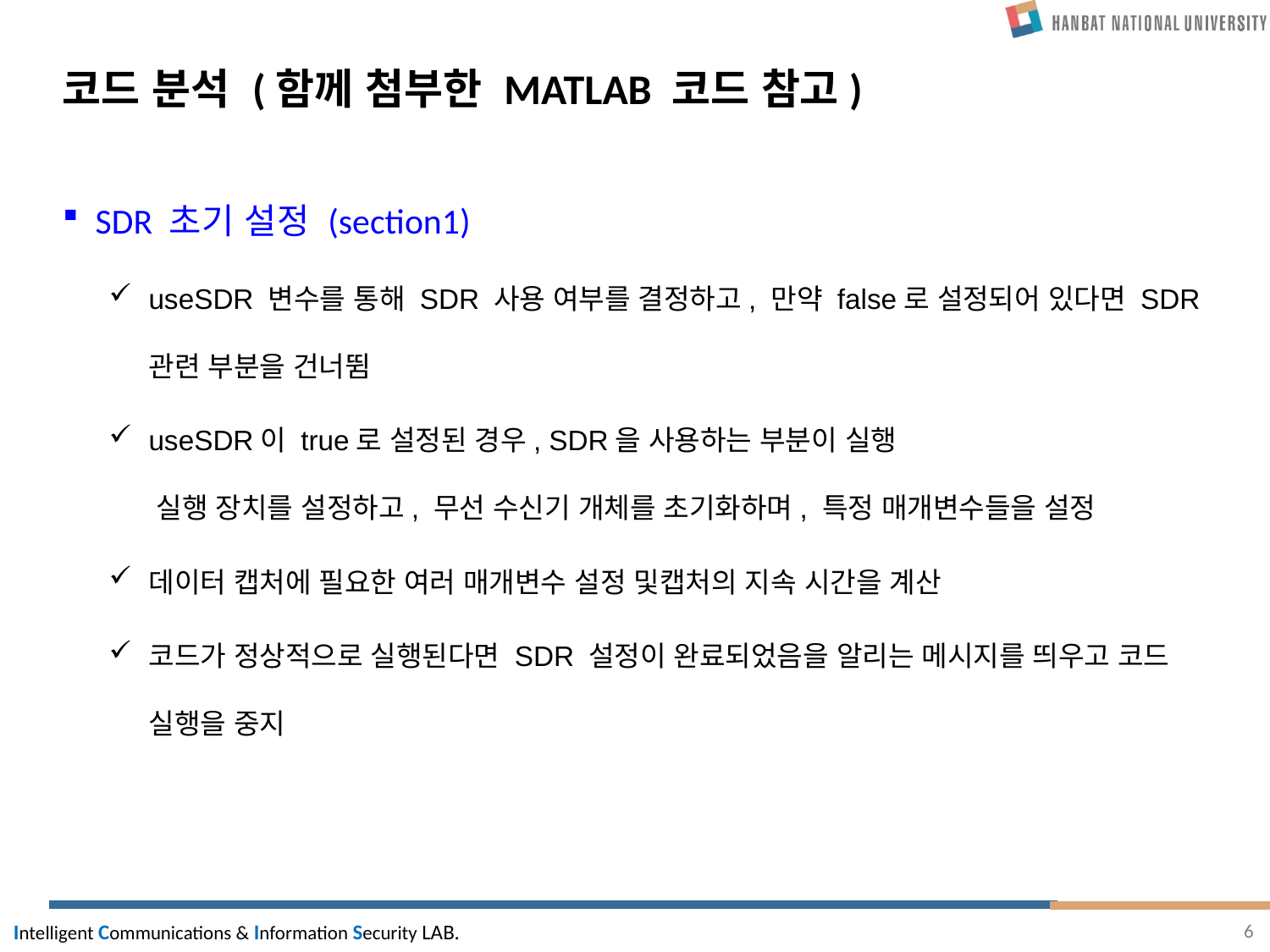

# 코드 분석 (함께 첨부한 MATLAB 코드 참고)
SDR 초기 설정 (section1)
useSDR 변수를 통해 SDR 사용 여부를 결정하고, 만약 false로 설정되어 있다면 SDR 관련 부분을 건너뜀
useSDR이 true로 설정된 경우, SDR을 사용하는 부분이 실행
 실행 장치를 설정하고, 무선 수신기 개체를 초기화하며, 특정 매개변수들을 설정
데이터 캡처에 필요한 여러 매개변수 설정 및캡처의 지속 시간을 계산
코드가 정상적으로 실행된다면 SDR 설정이 완료되었음을 알리는 메시지를 띄우고 코드 실행을 중지
6